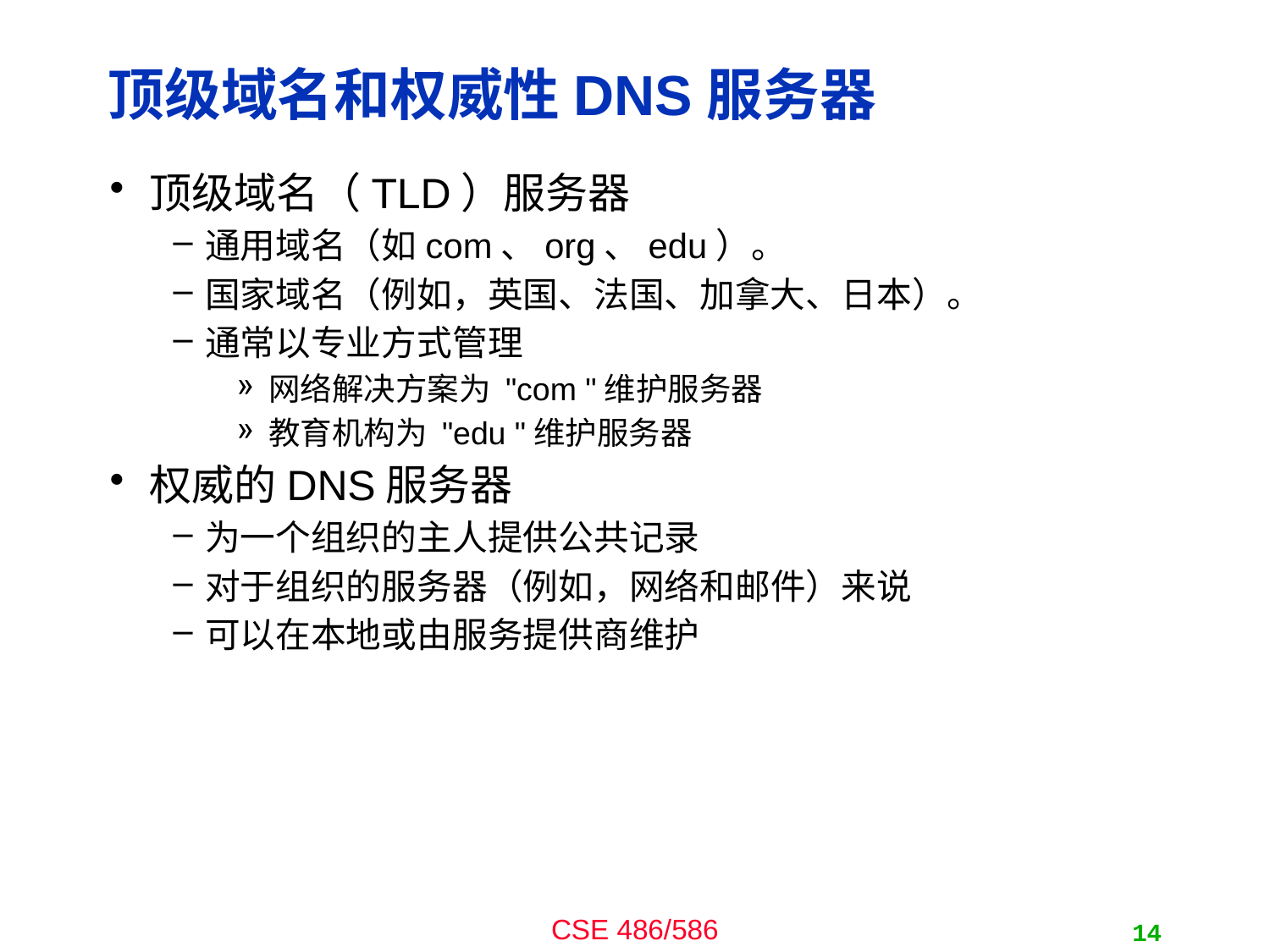

# 顶级域名和权威性DNS服务器
顶级域名（TLD）服务器
通用域名（如com、org、edu）。
国家域名（例如，英国、法国、加拿大、日本）。
通常以专业方式管理
网络解决方案为 "com "维护服务器
教育机构为 "edu "维护服务器
权威的DNS服务器
为一个组织的主人提供公共记录
对于组织的服务器（例如，网络和邮件）来说
可以在本地或由服务提供商维护

14